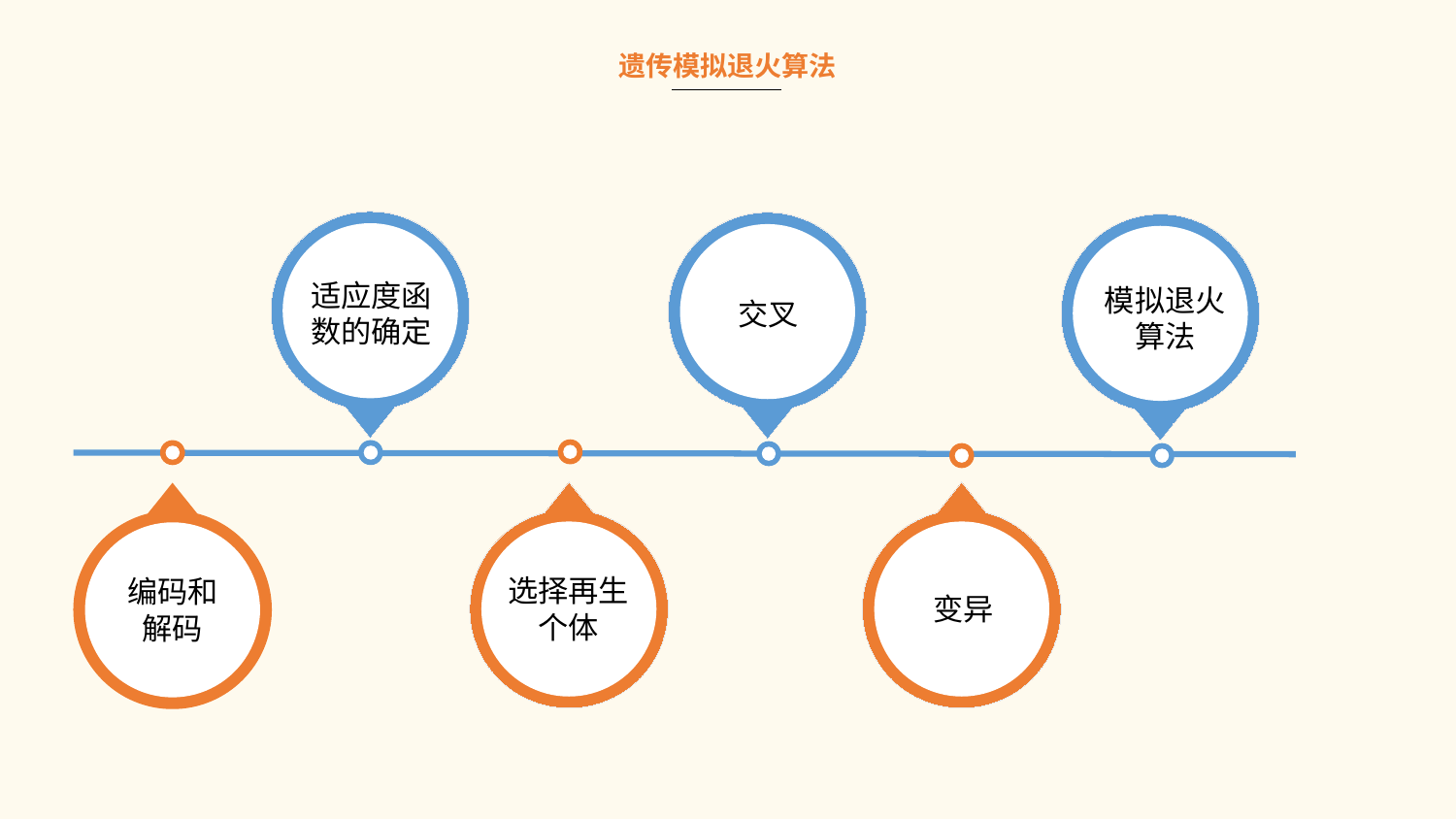

遗传模拟退火算法

适应度函数的确定

交叉

模拟退火算法

选择再生个体

变异

编码和解码